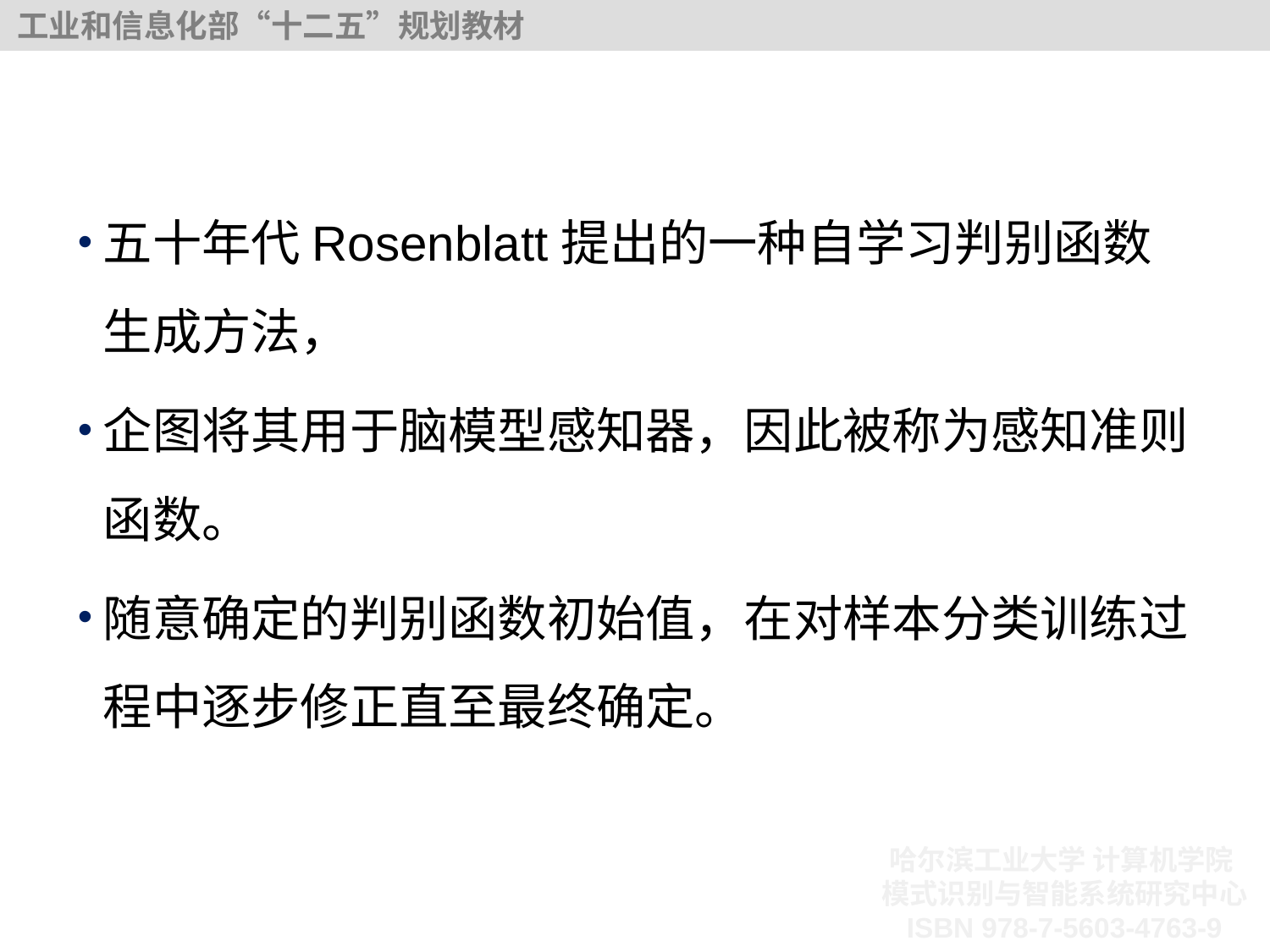

五十年代Rosenblatt提出的一种自学习判别函数生成方法，
企图将其用于脑模型感知器，因此被称为感知准则函数。
随意确定的判别函数初始值，在对样本分类训练过程中逐步修正直至最终确定。